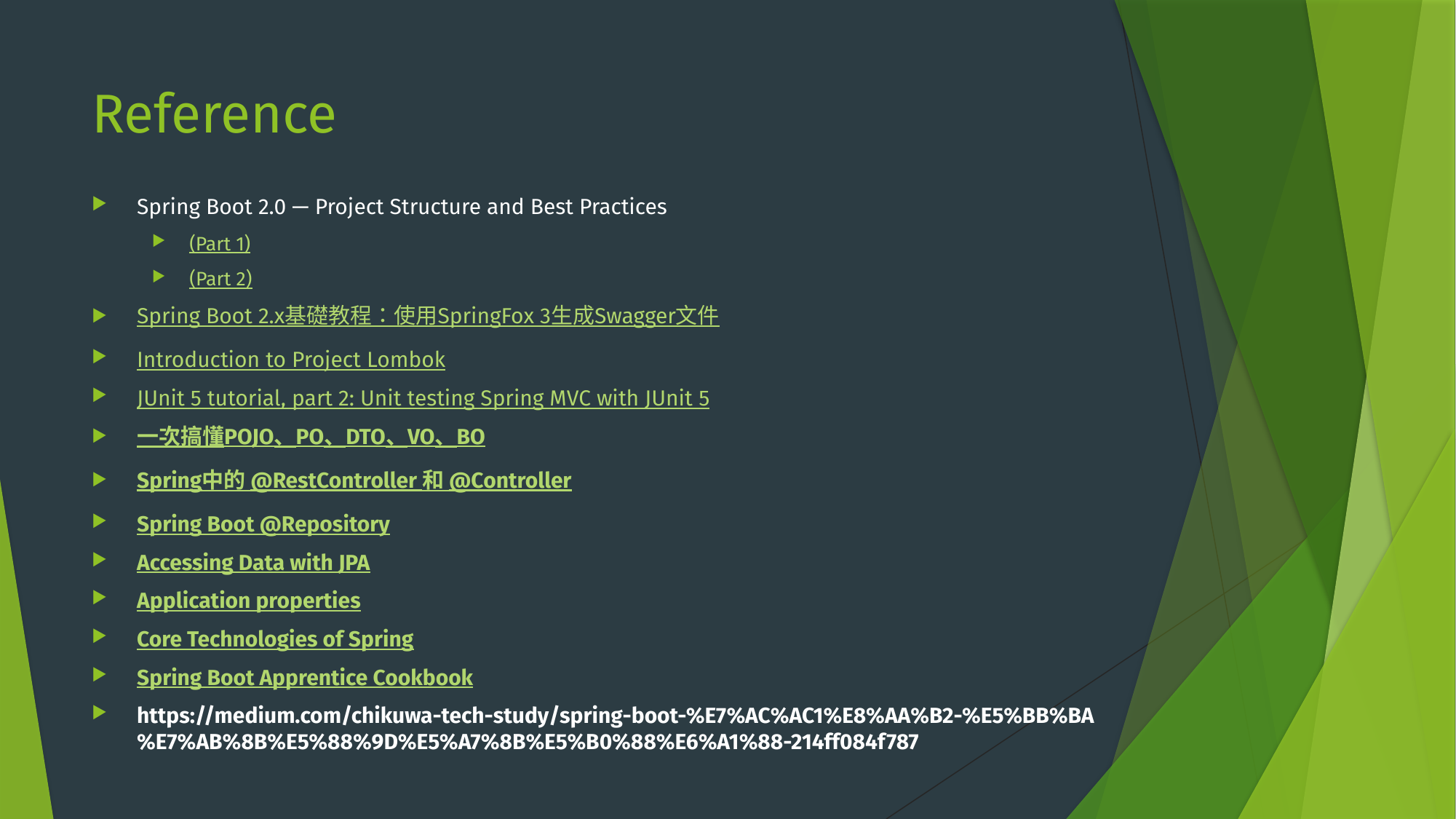

# Reference
Spring Boot 2.0 — Project Structure and Best Practices
(Part 1)
(Part 2)
Spring Boot 2.x基礎教程：使用SpringFox 3生成Swagger文件
Introduction to Project Lombok
JUnit 5 tutorial, part 2: Unit testing Spring MVC with JUnit 5
一次搞懂POJO、PO、DTO、VO、BO
Spring中的 @RestController 和 @Controller
Spring Boot @Repository
Accessing Data with JPA
Application properties
Core Technologies of Spring
Spring Boot Apprentice Cookbook
https://medium.com/chikuwa-tech-study/spring-boot-%E7%AC%AC1%E8%AA%B2-%E5%BB%BA%E7%AB%8B%E5%88%9D%E5%A7%8B%E5%B0%88%E6%A1%88-214ff084f787